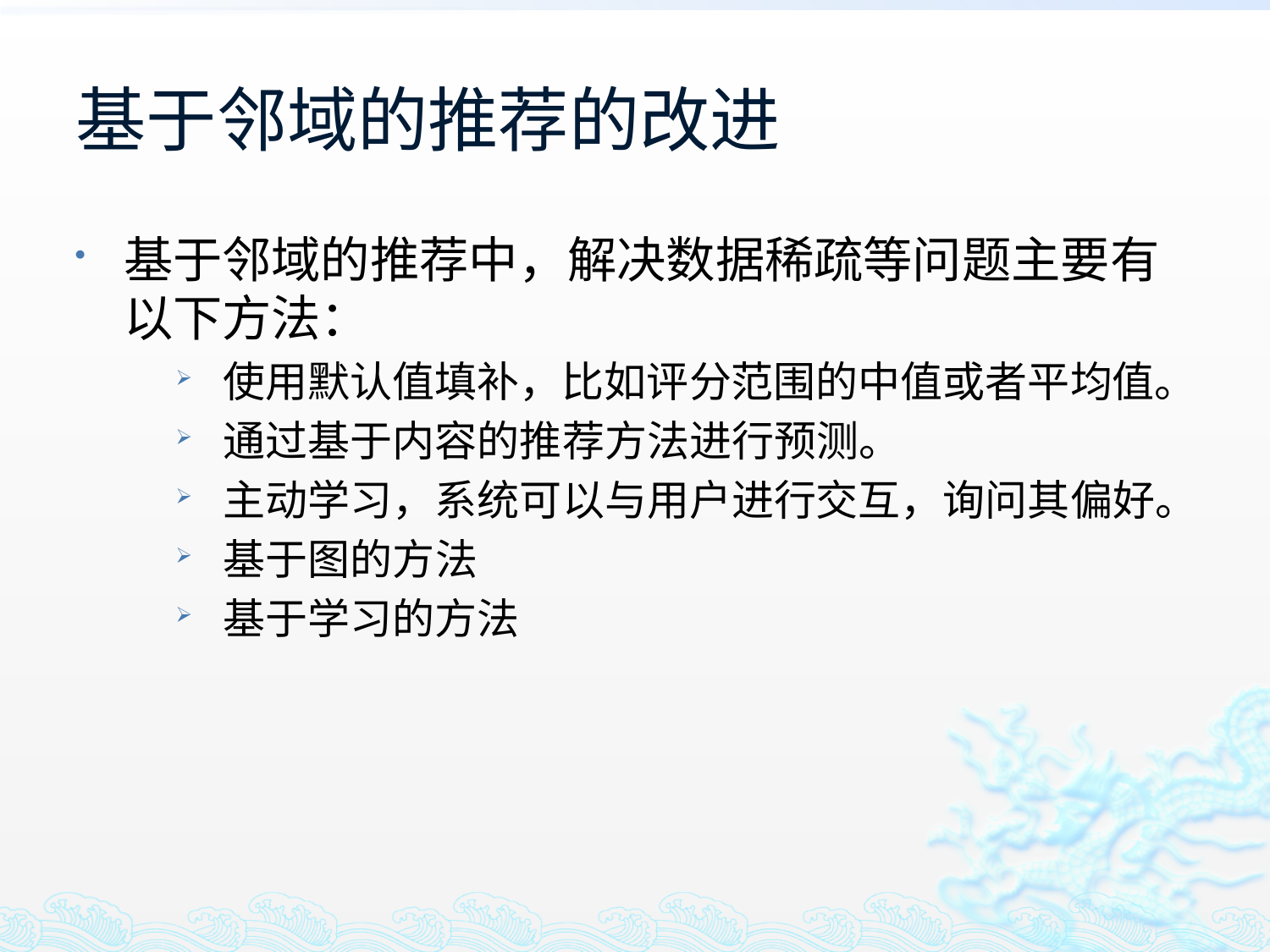

# 基于邻域的推荐的改进
基于邻域的推荐中，解决数据稀疏等问题主要有以下方法：
使用默认值填补，比如评分范围的中值或者平均值。
通过基于内容的推荐方法进行预测。
主动学习，系统可以与用户进行交互，询问其偏好。
基于图的方法
基于学习的方法